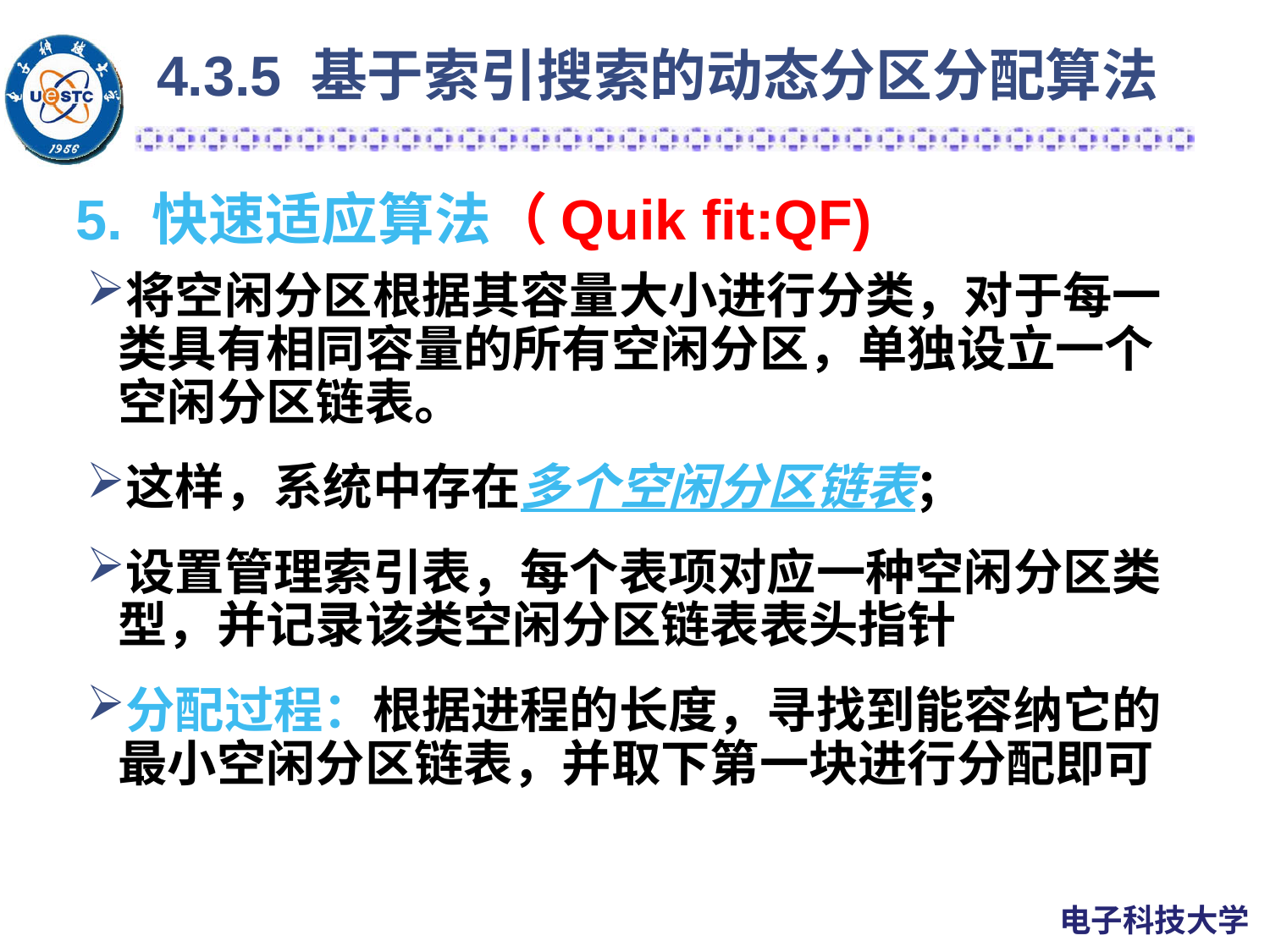

4.3.5 基于索引搜索的动态分区分配算法
# 5. 快速适应算法（Quik fit:QF)
将空闲分区根据其容量大小进行分类，对于每一类具有相同容量的所有空闲分区，单独设立一个空闲分区链表。
这样，系统中存在多个空闲分区链表；
设置管理索引表，每个表项对应一种空闲分区类型，并记录该类空闲分区链表表头指针
分配过程：根据进程的长度，寻找到能容纳它的最小空闲分区链表，并取下第一块进行分配即可